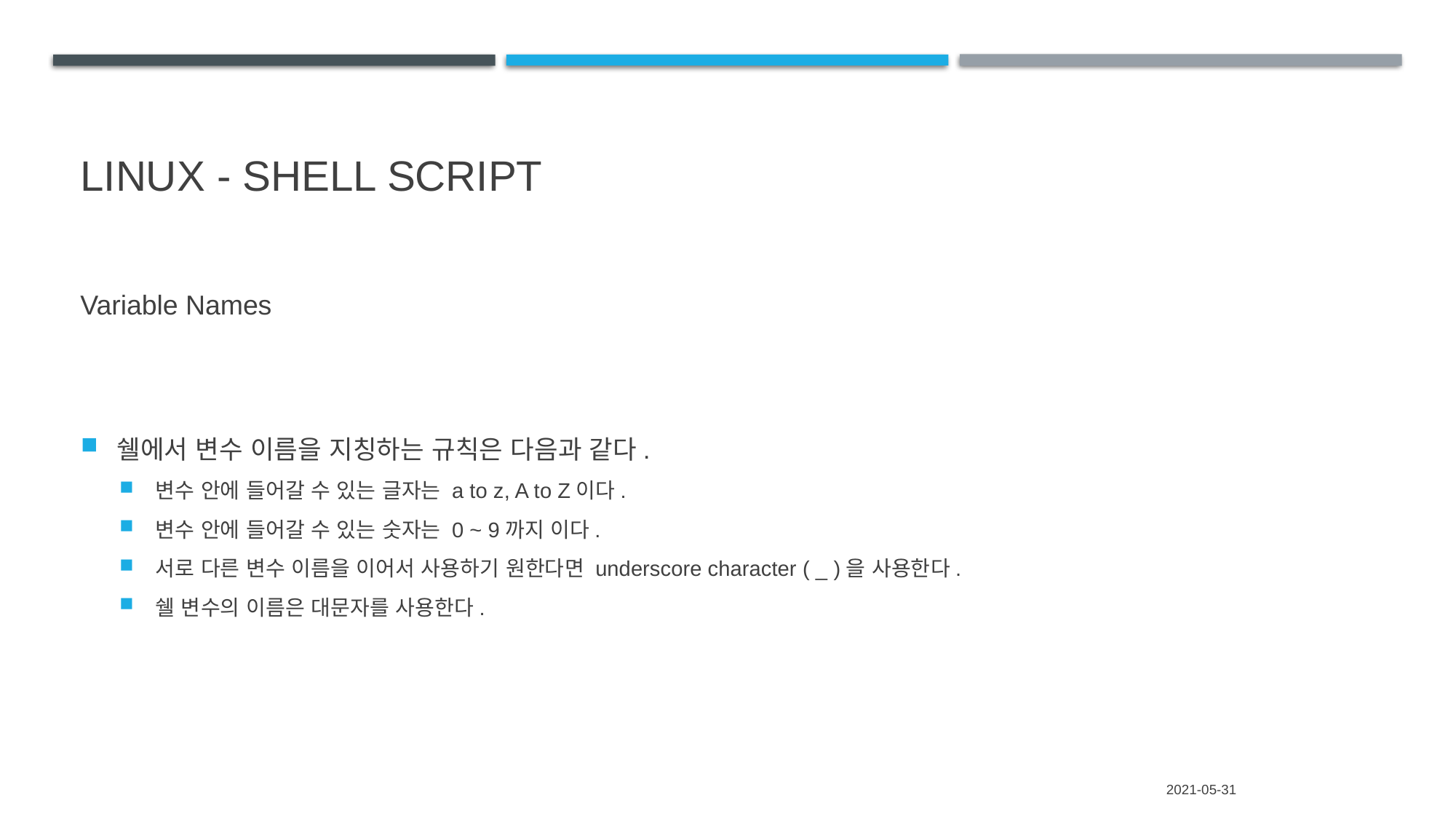

# Linux - shell script
Variable Names
쉘에서 변수 이름을 지칭하는 규칙은 다음과 같다.
변수 안에 들어갈 수 있는 글자는 a to z, A to Z이다.
변수 안에 들어갈 수 있는 숫자는 0 ~ 9까지 이다.
서로 다른 변수 이름을 이어서 사용하기 원한다면 underscore character ( _ )을 사용한다.
쉘 변수의 이름은 대문자를 사용한다.
2021-05-31